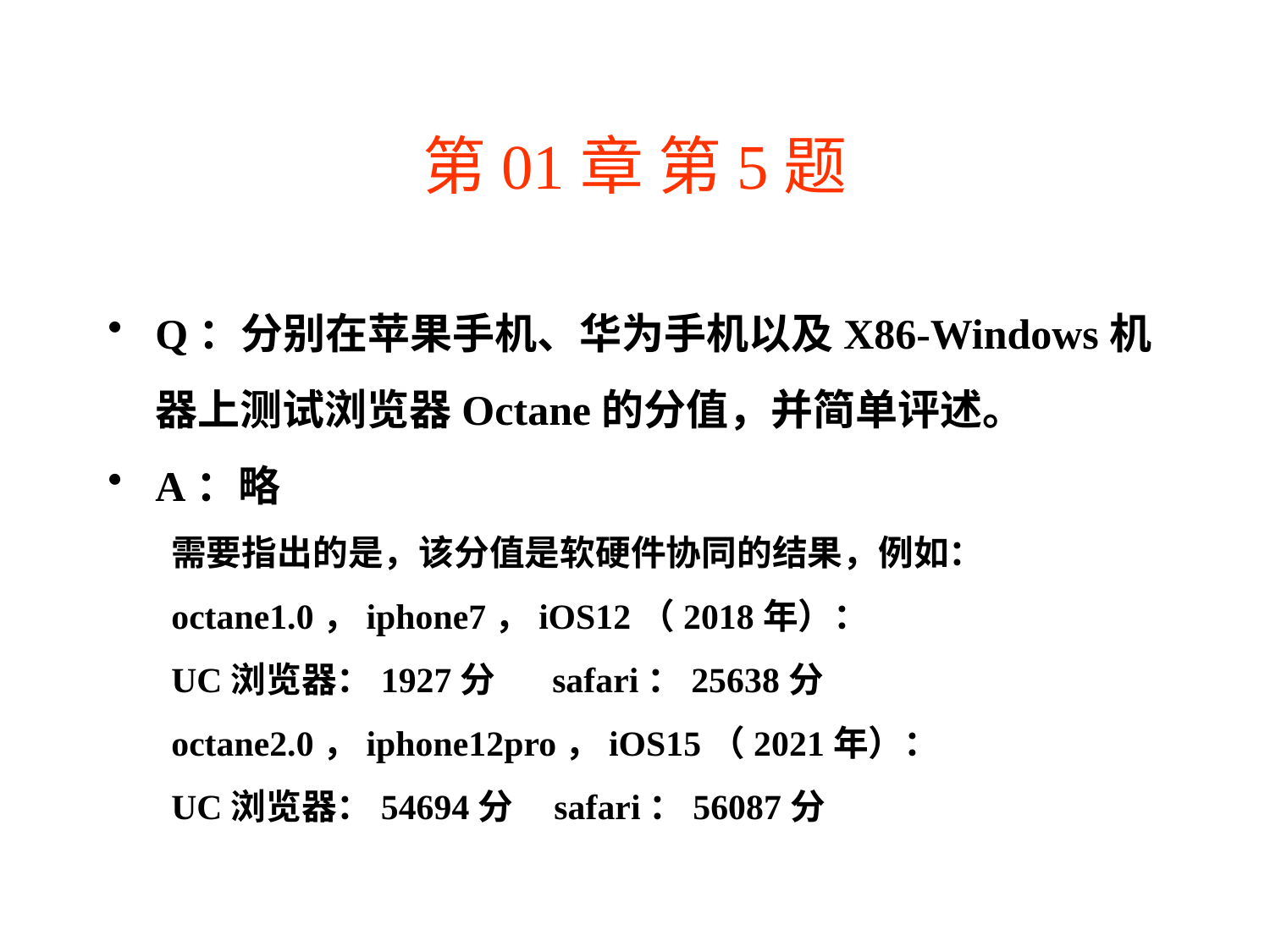

# 第01章 第5题
Q：分别在苹果手机、华为手机以及X86-Windows机器上测试浏览器Octane的分值，并简单评述。
A：略
需要指出的是，该分值是软硬件协同的结果，例如：
octane1.0，iphone7，iOS12（2018年）：
UC浏览器：1927分      safari：25638分
octane2.0，iphone12pro，iOS15（2021年）：
UC浏览器：54694分    safari：56087分